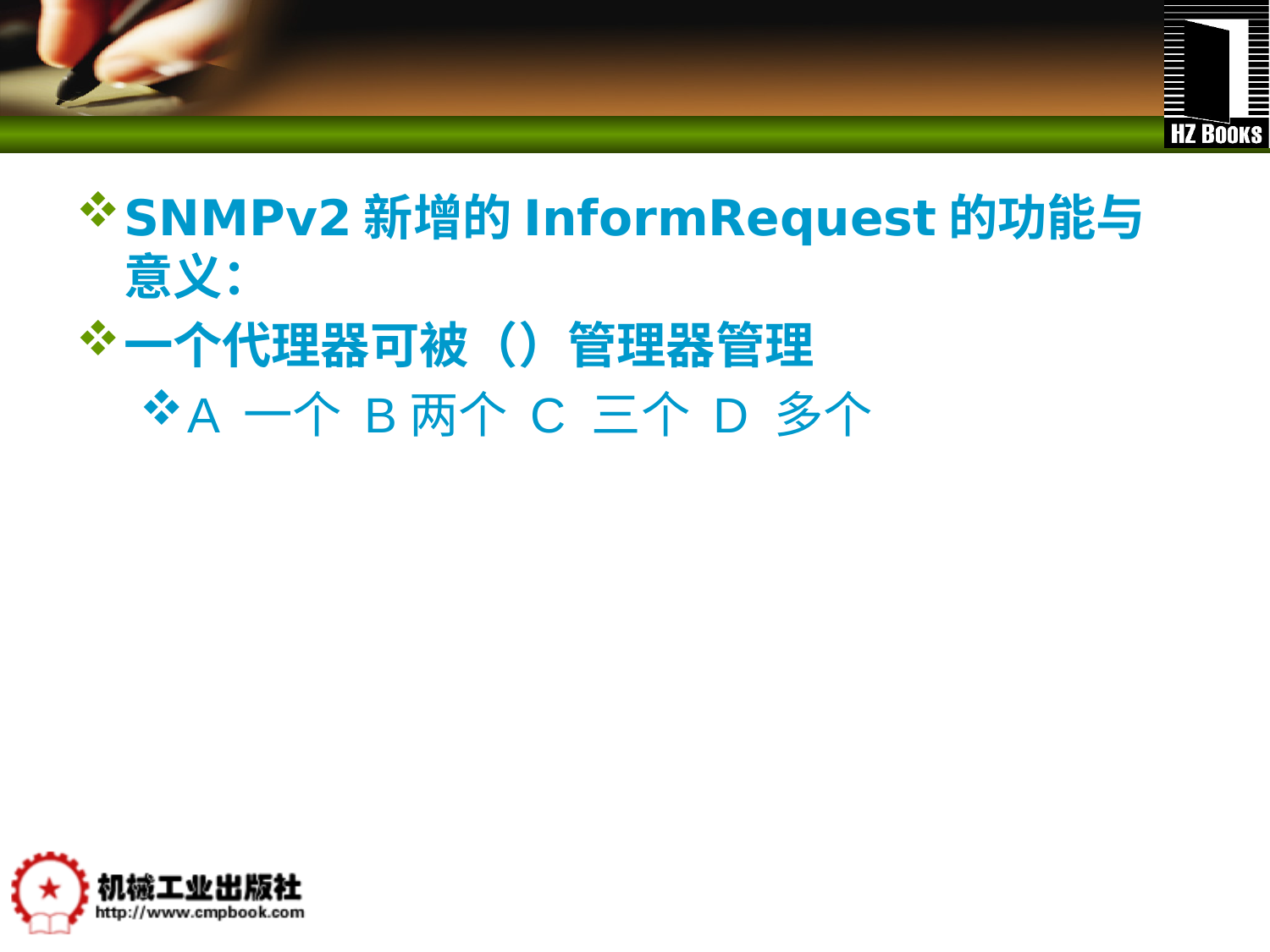

#
SNMPv2新增的InformRequest的功能与意义：
一个代理器可被（）管理器管理
A 一个 B两个 C 三个 D 多个